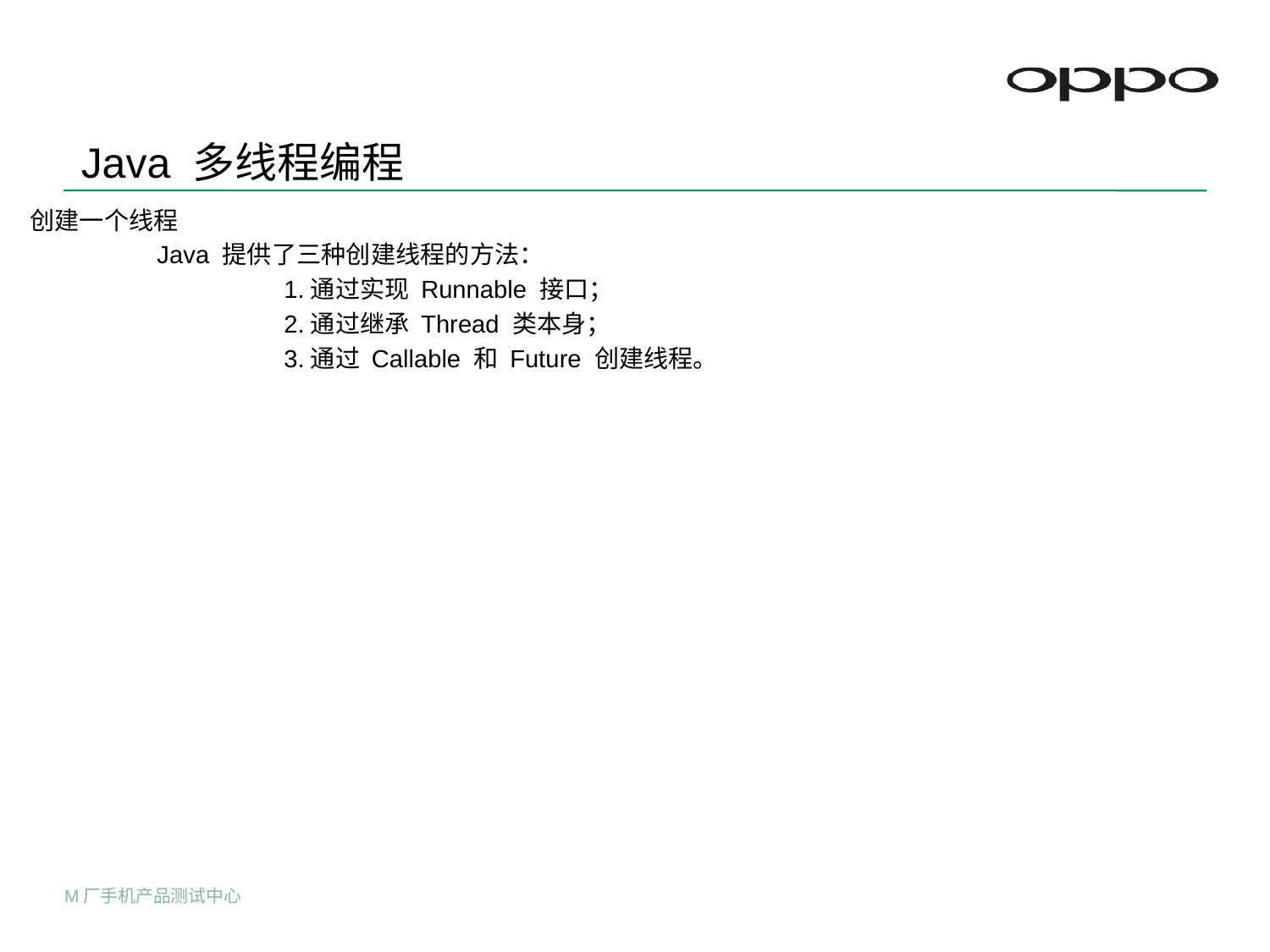

Java 多线程编程
创建一个线程
	Java 提供了三种创建线程的方法：
		1.通过实现 Runnable 接口；
		2.通过继承 Thread 类本身；
		3.通过 Callable 和 Future 创建线程。

M厂手机产品测试中心
39